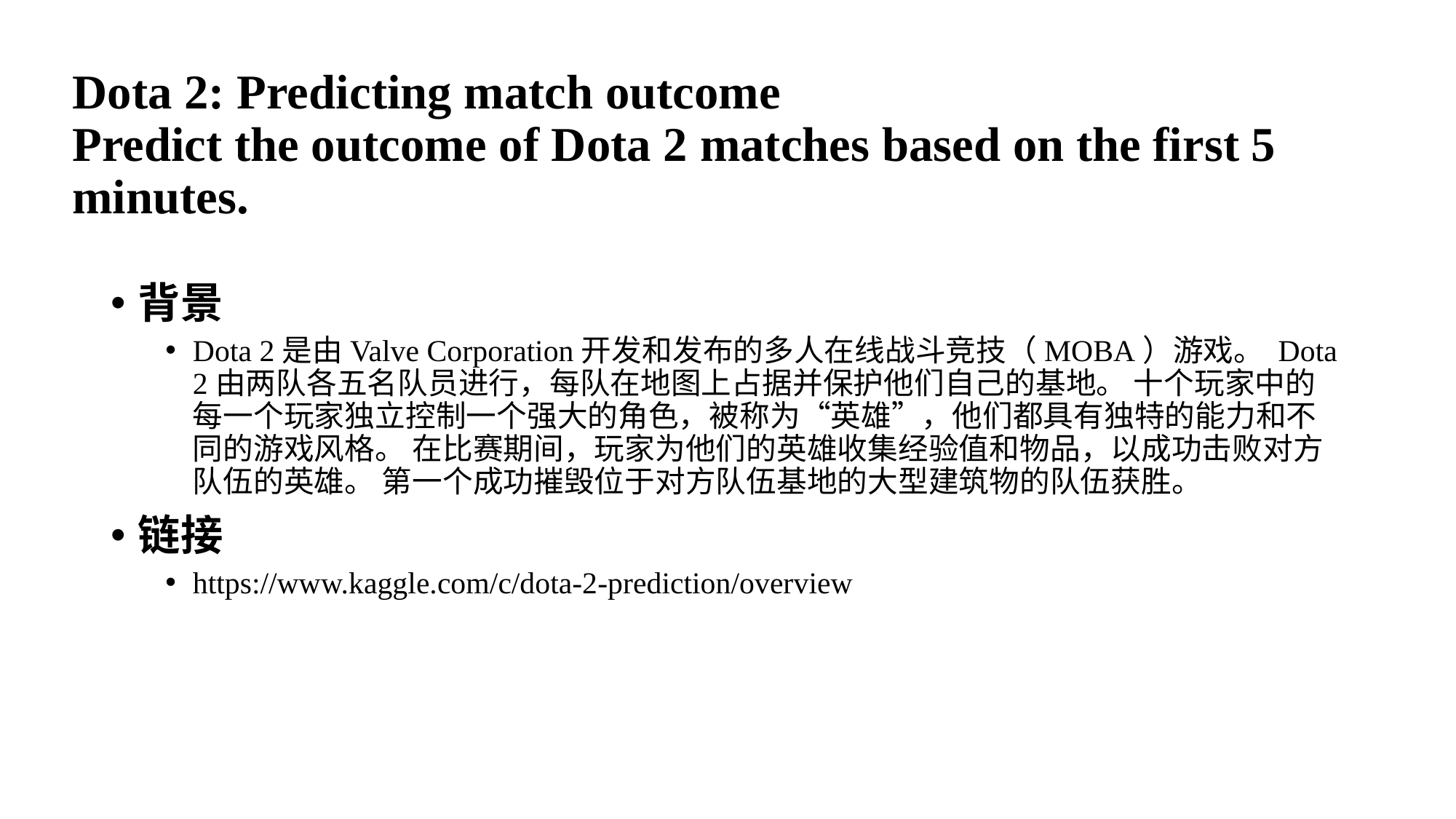

# Dota 2: Predicting match outcome Predict the outcome of Dota 2 matches based on the first 5 minutes.
背景
Dota 2是由Valve Corporation开发和发布的多人在线战斗竞技（MOBA）游戏。 Dota 2由两队各五名队员进行，每队在地图上占据并保护他们自己的基地。 十个玩家中的每一个玩家独立控制一个强大的角色，被称为“英雄”，他们都具有独特的能力和不同的游戏风格。 在比赛期间，玩家为他们的英雄收集经验值和物品，以成功击败对方队伍的英雄。 第一个成功摧毁位于对方队伍基地的大型建筑物的队伍获胜。
链接
https://www.kaggle.com/c/dota-2-prediction/overview